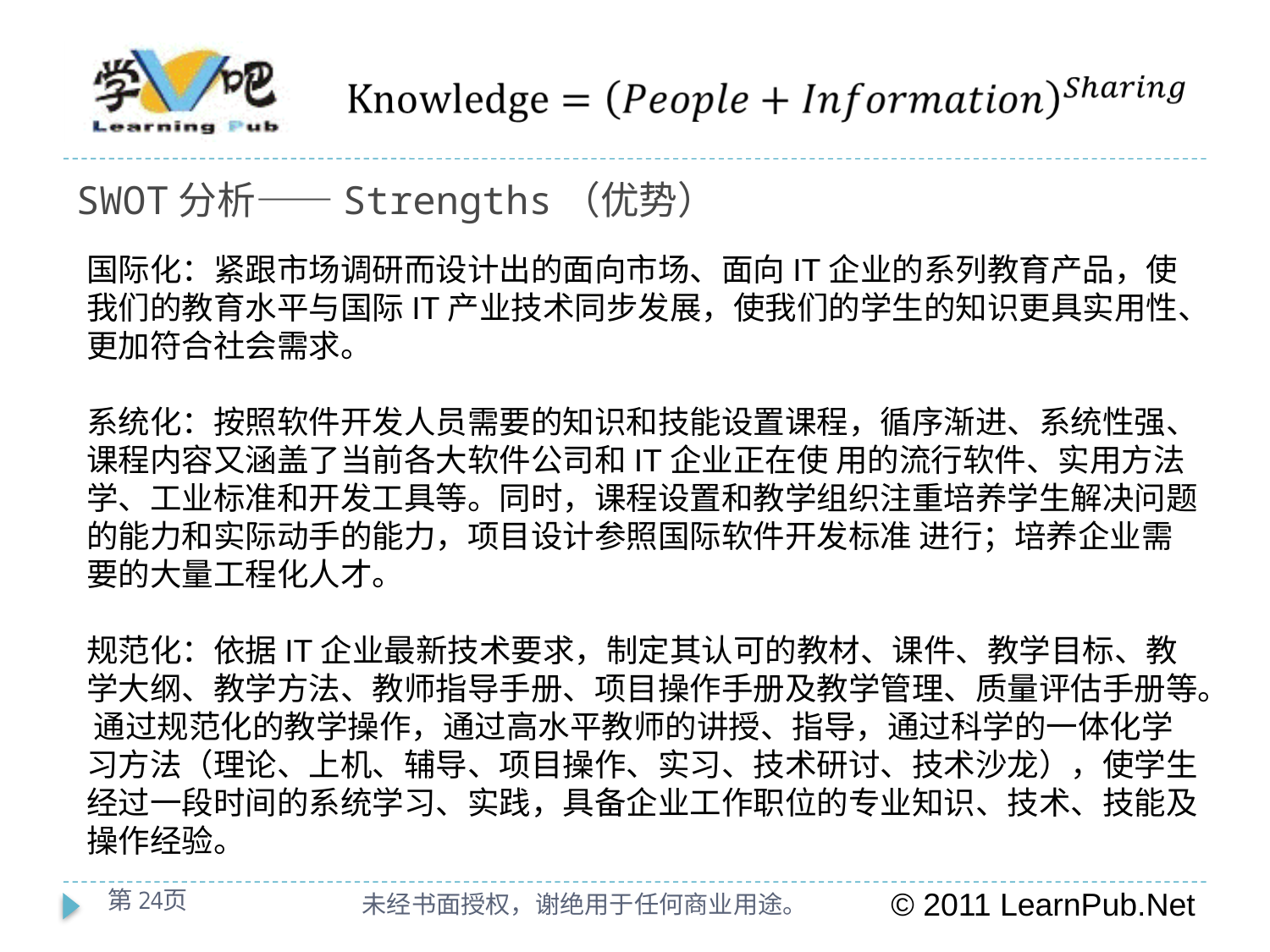

SWOT分析——Strengths（优势）
国际化：紧跟市场调研而设计出的面向市场、面向IT企业的系列教育产品，使我们的教育水平与国际IT产业技术同步发展，使我们的学生的知识更具实用性、更加符合社会需求。 
系统化：按照软件开发人员需要的知识和技能设置课程，循序渐进、系统性强、课程内容又涵盖了当前各大软件公司和IT企业正在使 用的流行软件、实用方法学、工业标准和开发工具等。同时，课程设置和教学组织注重培养学生解决问题的能力和实际动手的能力，项目设计参照国际软件开发标准 进行；培养企业需要的大量工程化人才。

规范化：依据IT企业最新技术要求，制定其认可的教材、课件、教学目标、教学大纲、教学方法、教师指导手册、项目操作手册及教学管理、质量评估手册等。 通过规范化的教学操作，通过高水平教师的讲授、指导，通过科学的一体化学习方法（理论、上机、辅导、项目操作、实习、技术研讨、技术沙龙），使学生经过一段时间的系统学习、实践，具备企业工作职位的专业知识、技术、技能及操作经验。
第24页
未经书面授权，谢绝用于任何商业用途。